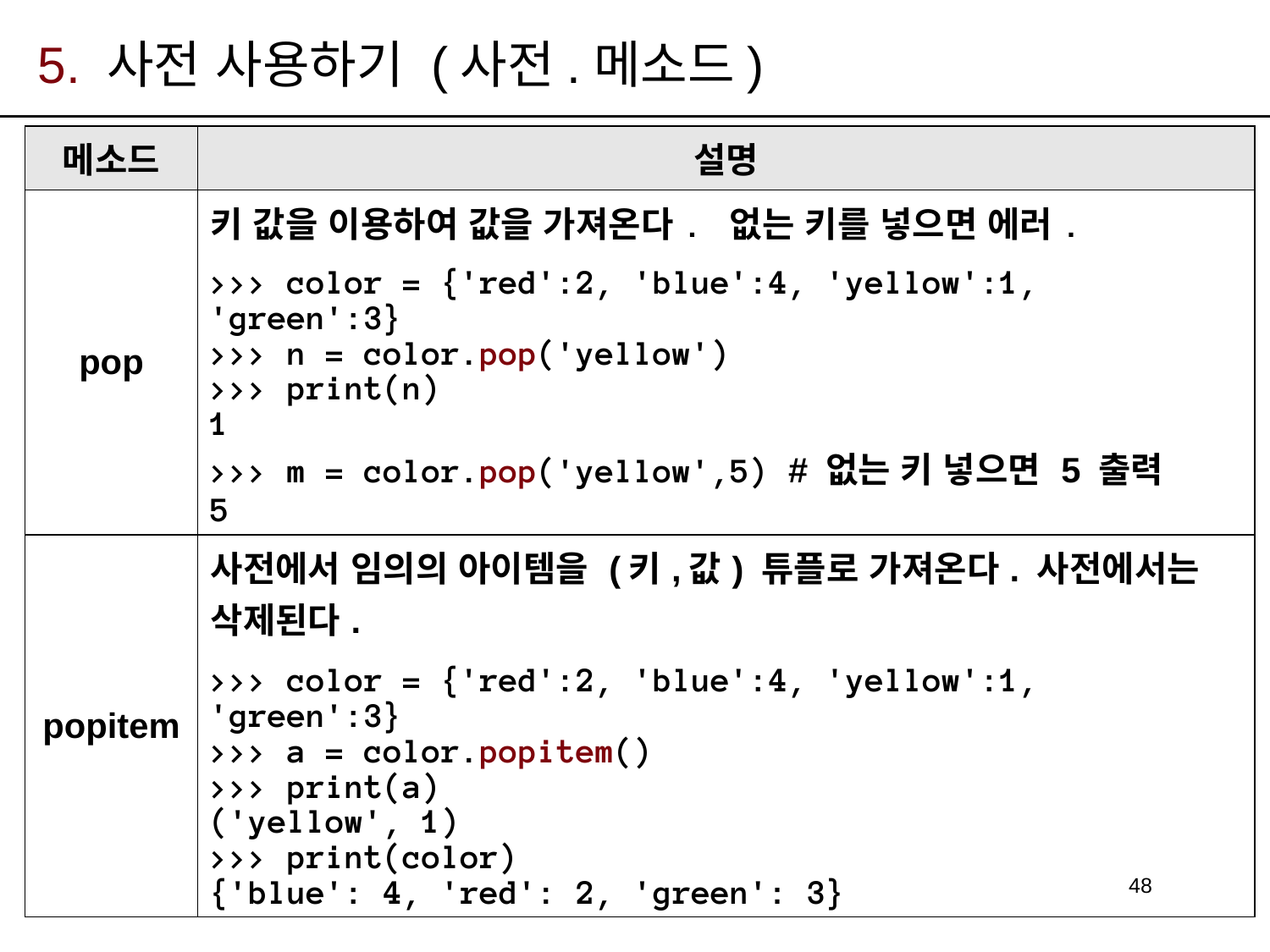

# 5. 사전 사용하기 (사전.메소드)
| 메소드 | 설명 |
| --- | --- |
| pop | 키 값을 이용하여 값을 가져온다. 없는 키를 넣으면 에러. >>> color = {'red':2, 'blue':4, 'yellow':1, 'green':3} >>> n = color.pop('yellow') >>> print(n) 1 >>> m = color.pop('yellow',5) # 없는 키 넣으면 5 출력 5 |
| popitem | 사전에서 임의의 아이템을 (키,값) 튜플로 가져온다. 사전에서는 삭제된다. >>> color = {'red':2, 'blue':4, 'yellow':1, 'green':3} >>> a = color.popitem() >>> print(a) ('yellow', 1) >>> print(color) {'blue': 4, 'red': 2, 'green': 3} |
48